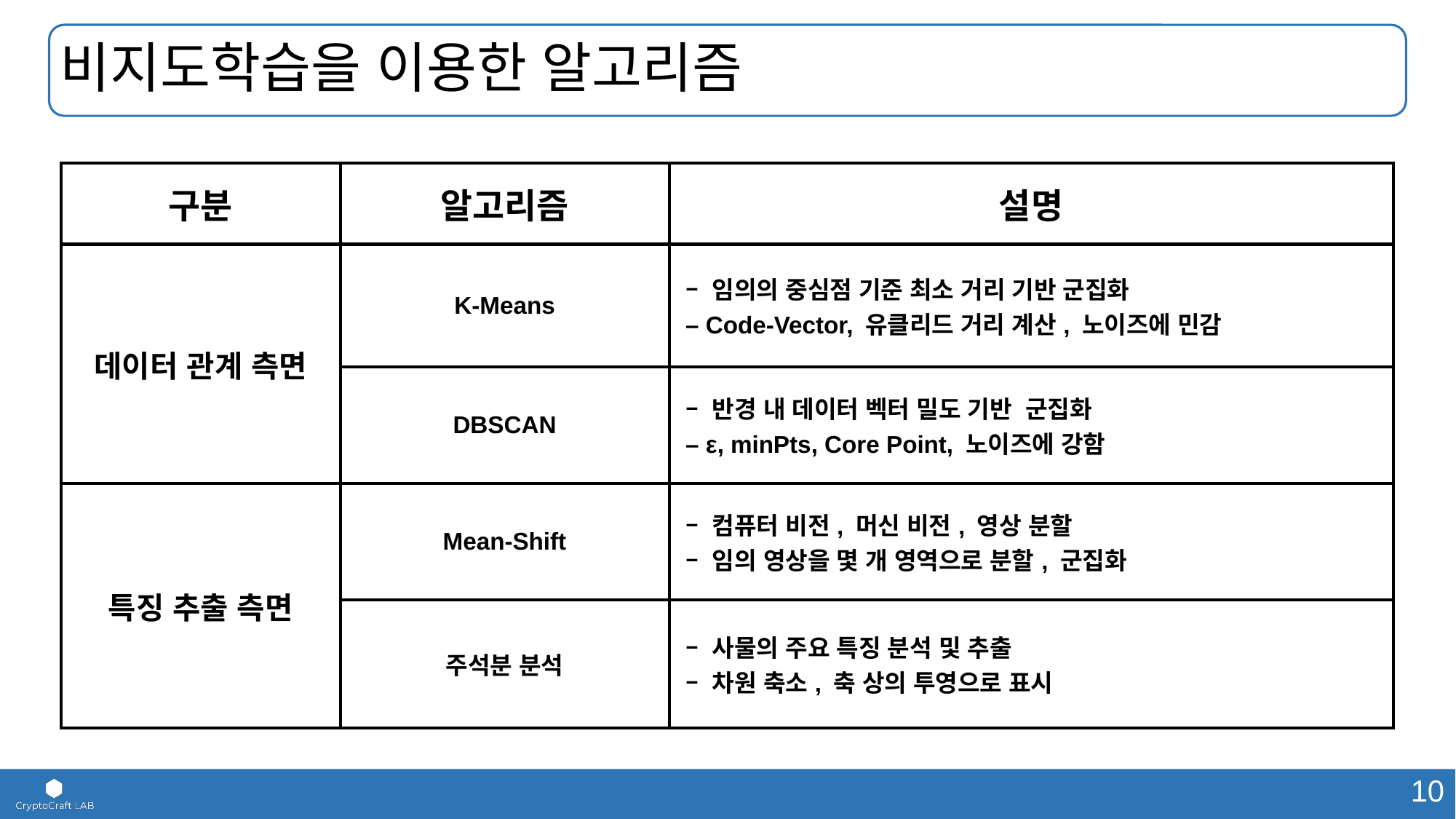

# 비지도학습을 이용한 알고리즘
| 구분 | 알고리즘 | 설명 |
| --- | --- | --- |
| 데이터 관계 측면 | K-Means | – 임의의 중심점 기준 최소 거리 기반 군집화 – Code-Vector, 유클리드 거리 계산, 노이즈에 민감 |
|  | DBSCAN | – 반경 내 데이터 벡터 밀도 기반 군집화 – ε, minPts, Core Point, 노이즈에 강함 |
| 특징 추출 측면 | Mean-Shift | – 컴퓨터 비전, 머신 비전, 영상 분할 – 임의 영상을 몇 개 영역으로 분할, 군집화 |
|  | 주석분 분석 | – 사물의 주요 특징 분석 및 추출 – 차원 축소, 축 상의 투영으로 표시 |